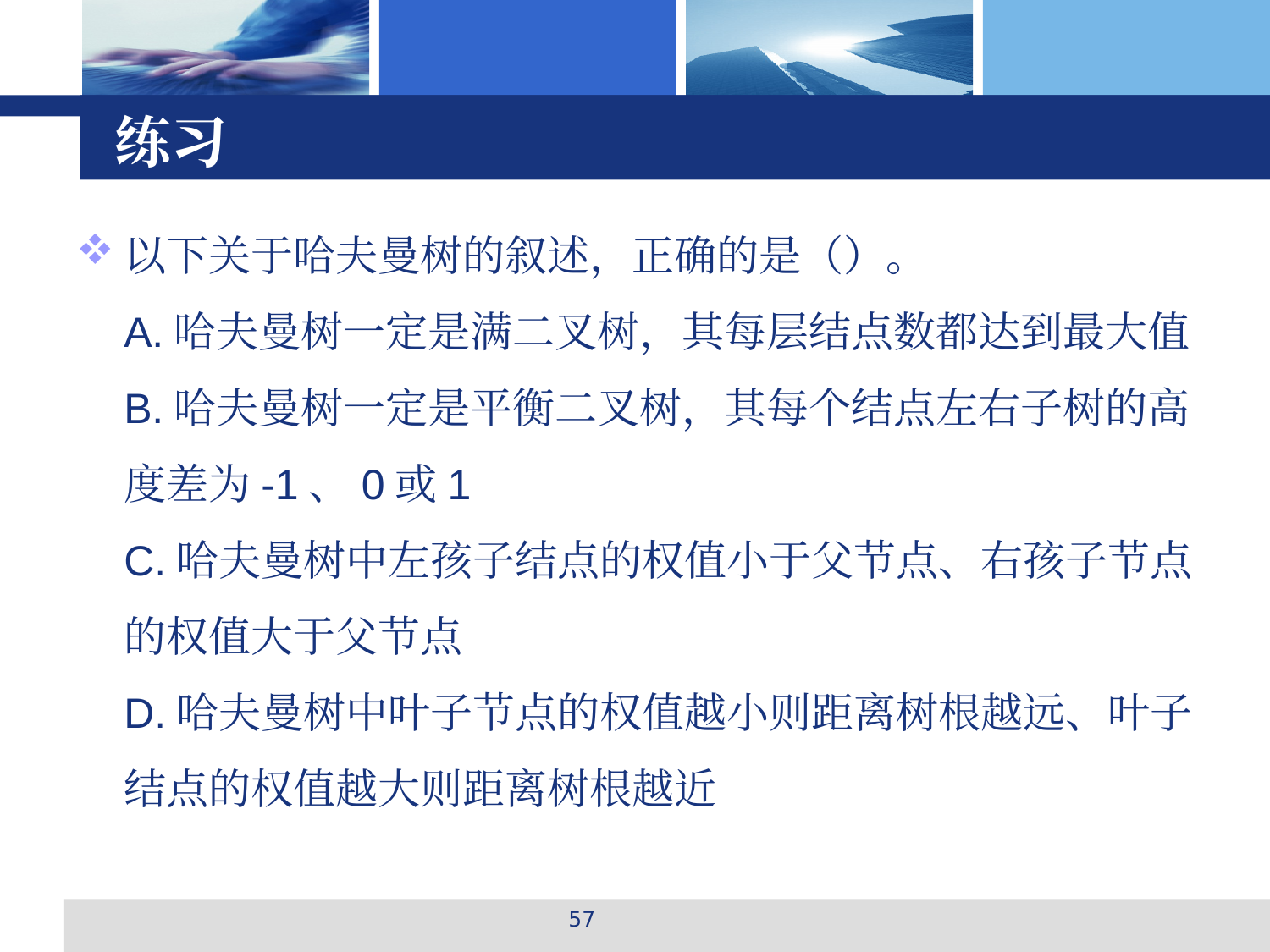

# 练习
以下关于哈夫曼树的叙述，正确的是（）。
A.哈夫曼树一定是满二叉树，其每层结点数都达到最大值
B.哈夫曼树一定是平衡二叉树，其每个结点左右子树的高度差为-1、0或1
C.哈夫曼树中左孩子结点的权值小于父节点、右孩子节点的权值大于父节点
D.哈夫曼树中叶子节点的权值越小则距离树根越远、叶子结点的权值越大则距离树根越近
57